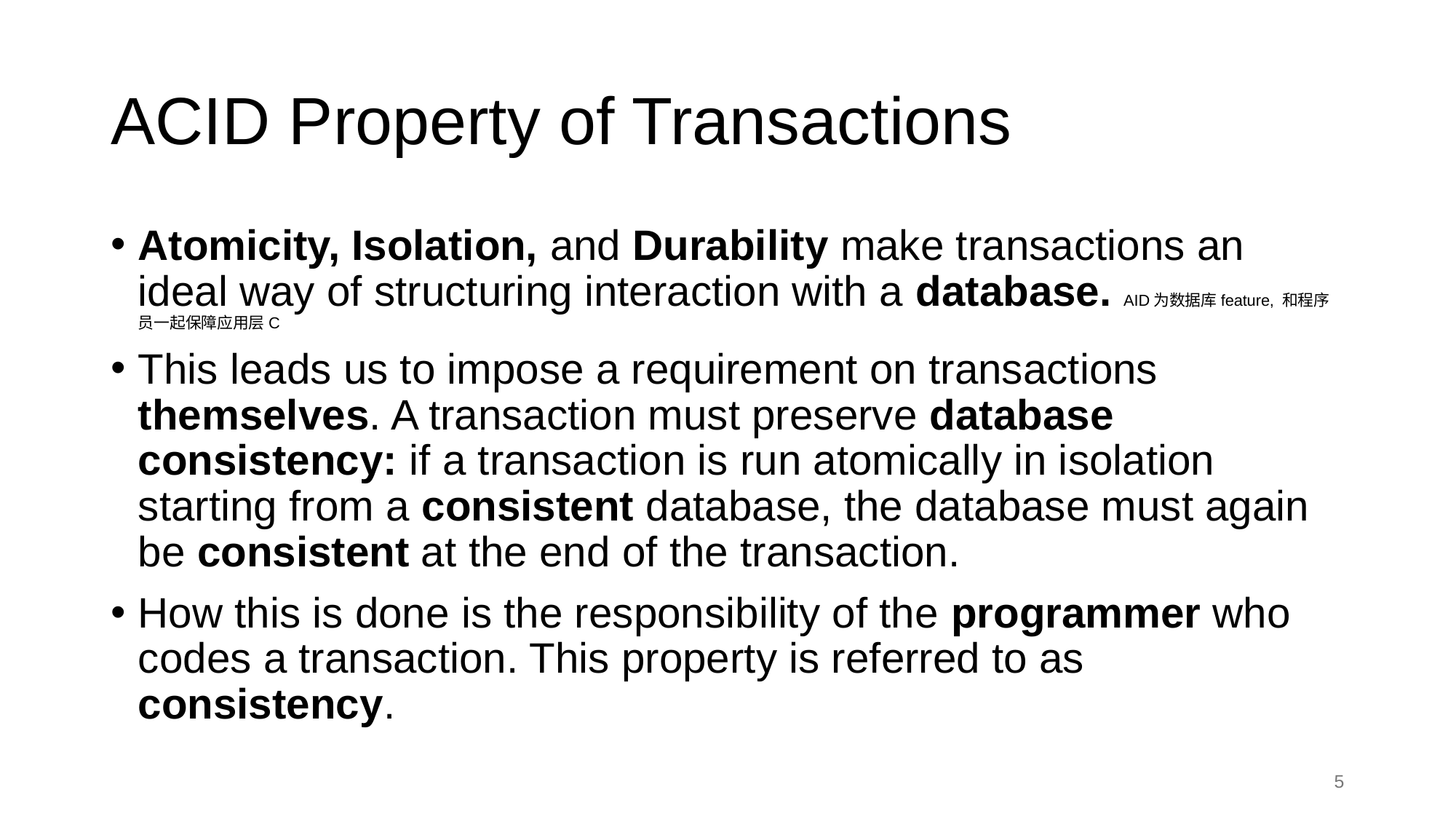

# ACID Property of Transactions
Atomicity, Isolation, and Durability make transactions an ideal way of structuring interaction with a database. AID为数据库feature, 和程序员一起保障应用层C
This leads us to impose a requirement on transactions themselves. A transaction must preserve database consistency: if a transaction is run atomically in isolation starting from a consistent database, the database must again be consistent at the end of the transaction.
How this is done is the responsibility of the programmer who codes a transaction. This property is referred to as consistency.
5